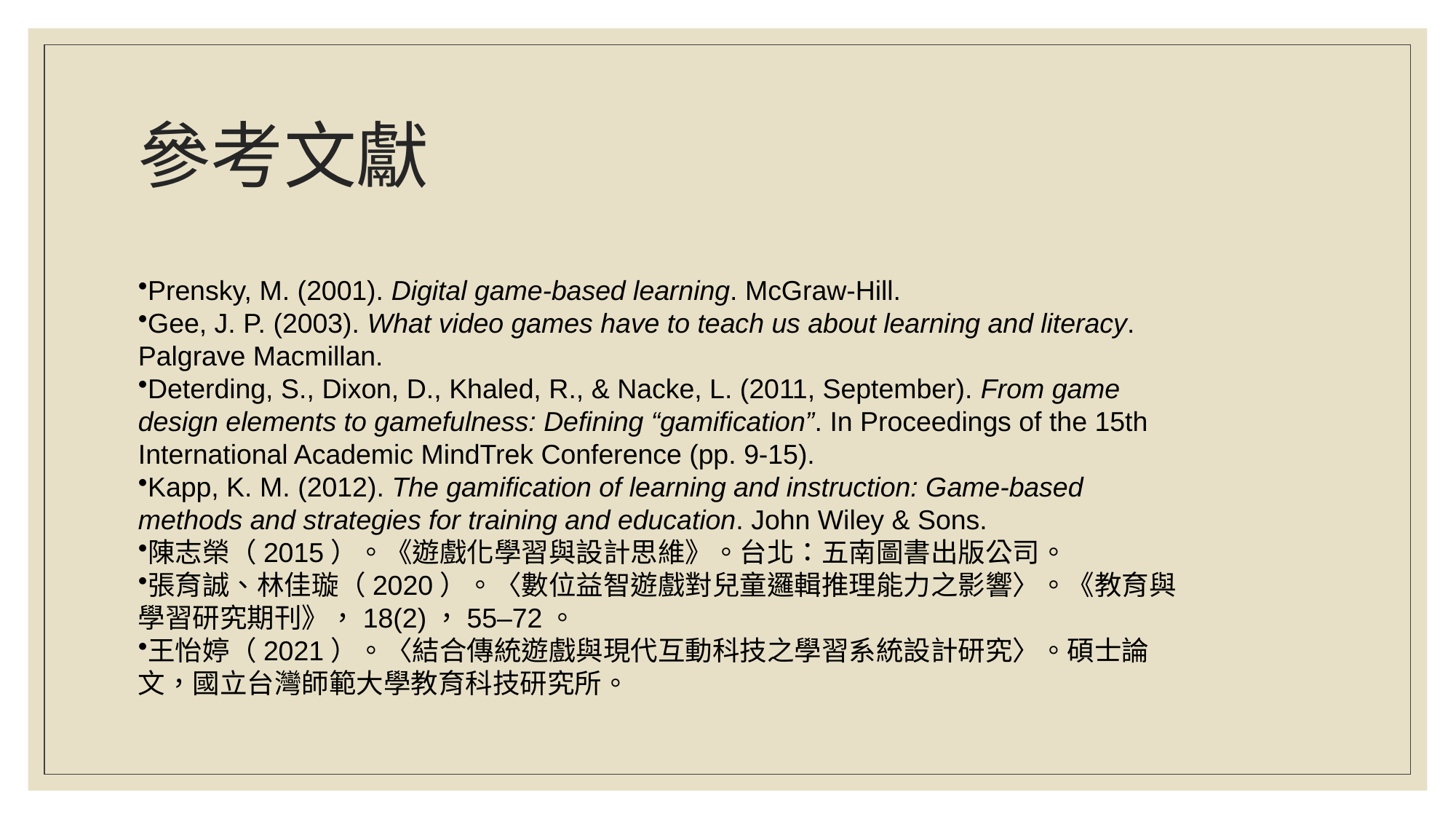

# 參考文獻
Prensky, M. (2001). Digital game-based learning. McGraw-Hill.
Gee, J. P. (2003). What video games have to teach us about learning and literacy. Palgrave Macmillan.
Deterding, S., Dixon, D., Khaled, R., & Nacke, L. (2011, September). From game design elements to gamefulness: Defining “gamification”. In Proceedings of the 15th International Academic MindTrek Conference (pp. 9-15).
Kapp, K. M. (2012). The gamification of learning and instruction: Game-based methods and strategies for training and education. John Wiley & Sons.
陳志榮（2015）。《遊戲化學習與設計思維》。台北：五南圖書出版公司。
張育誠、林佳璇（2020）。〈數位益智遊戲對兒童邏輯推理能力之影響〉。《教育與學習研究期刊》，18(2)，55–72。
王怡婷（2021）。〈結合傳統遊戲與現代互動科技之學習系統設計研究〉。碩士論文，國立台灣師範大學教育科技研究所。